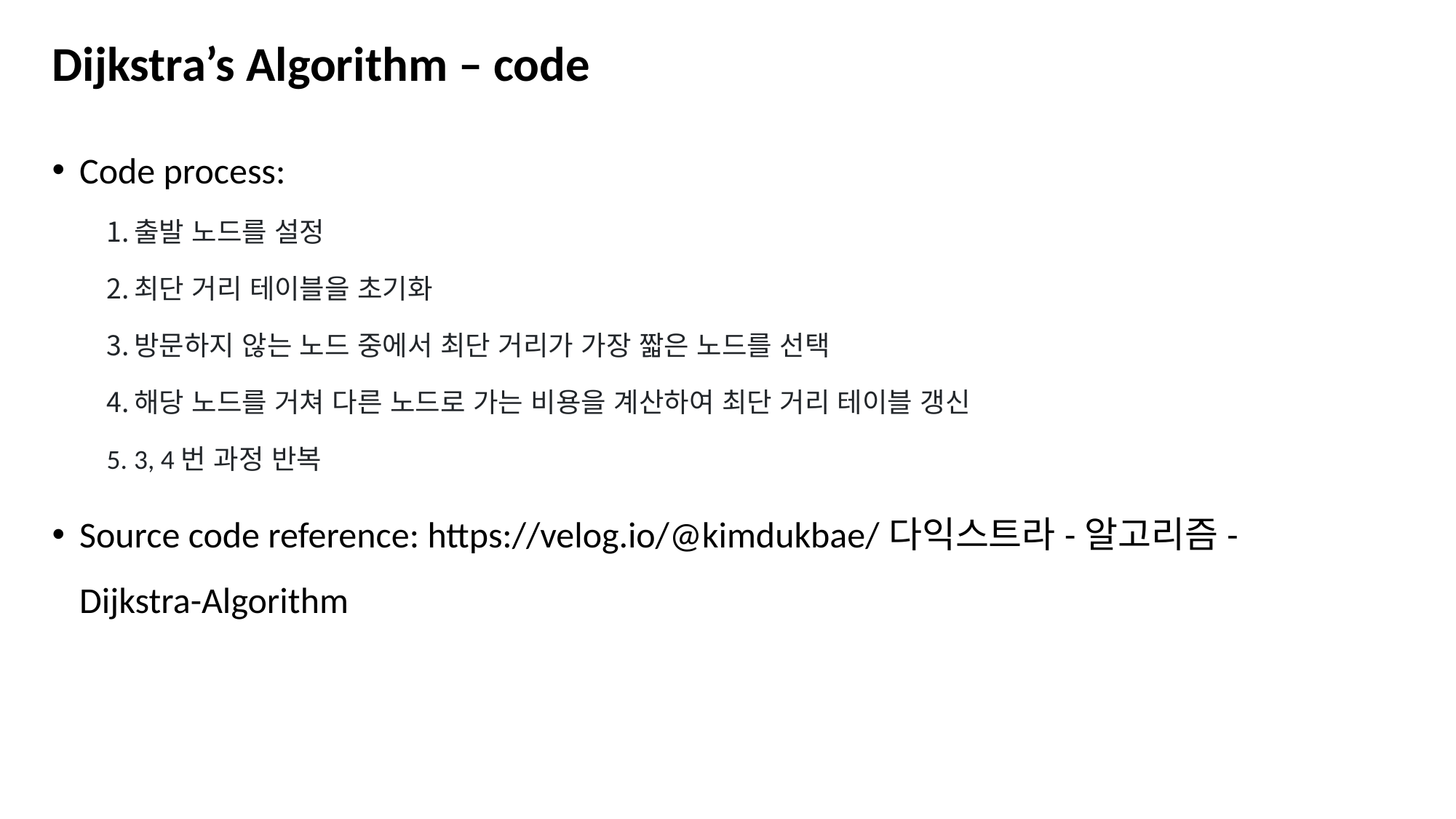

# Dijkstra’s Algorithm – code
Code process:
출발 노드를 설정
최단 거리 테이블을 초기화
방문하지 않는 노드 중에서 최단 거리가 가장 짧은 노드를 선택
해당 노드를 거쳐 다른 노드로 가는 비용을 계산하여 최단 거리 테이블 갱신
3, 4번 과정 반복
Source code reference: https://velog.io/@kimdukbae/다익스트라-알고리즘-Dijkstra-Algorithm